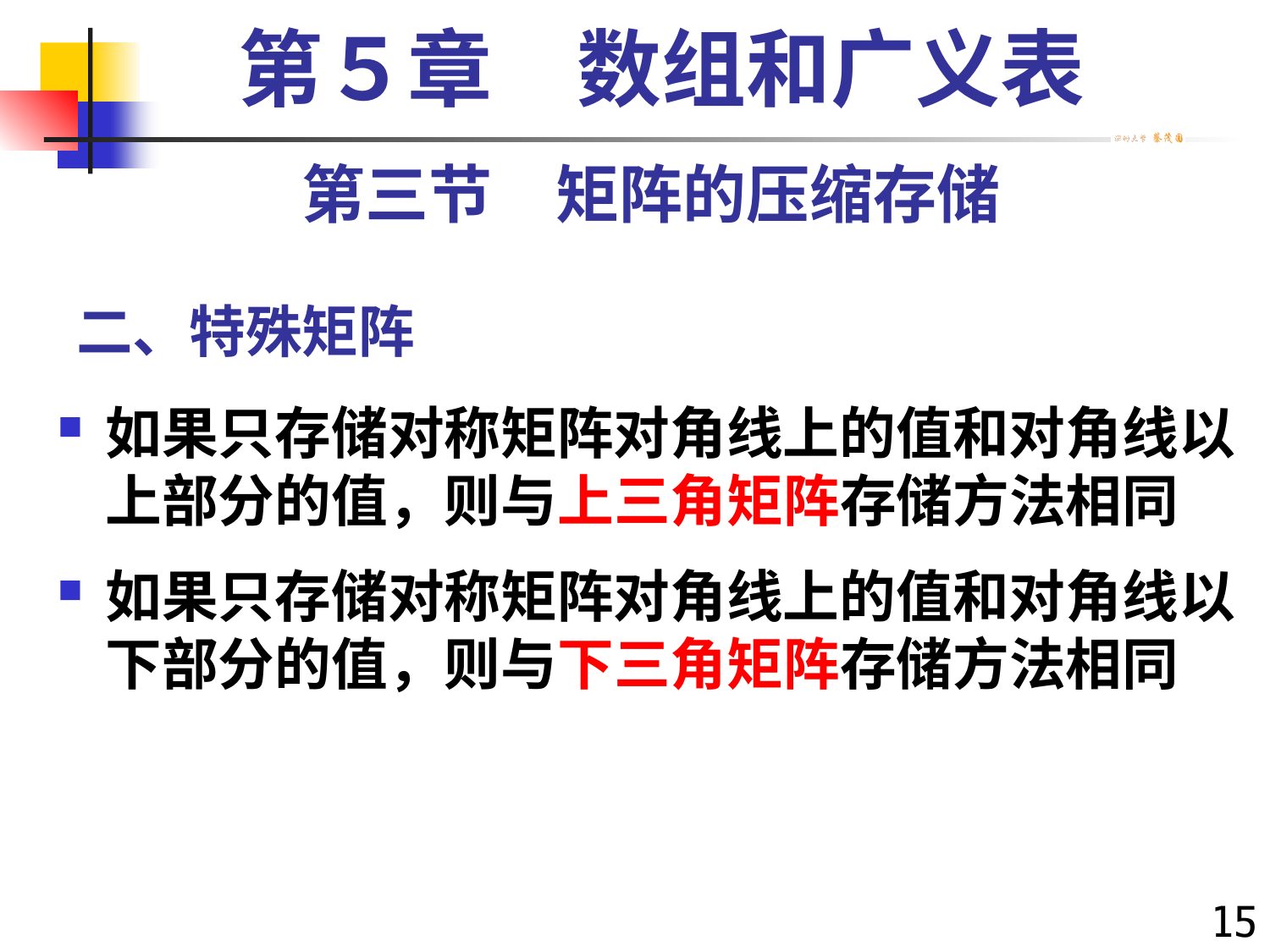

第５章　数组和广义表
第三节　矩阵的压缩存储
# 二、特殊矩阵
如果只存储对称矩阵对角线上的值和对角线以上部分的值，则与上三角矩阵存储方法相同
如果只存储对称矩阵对角线上的值和对角线以下部分的值，则与下三角矩阵存储方法相同
15